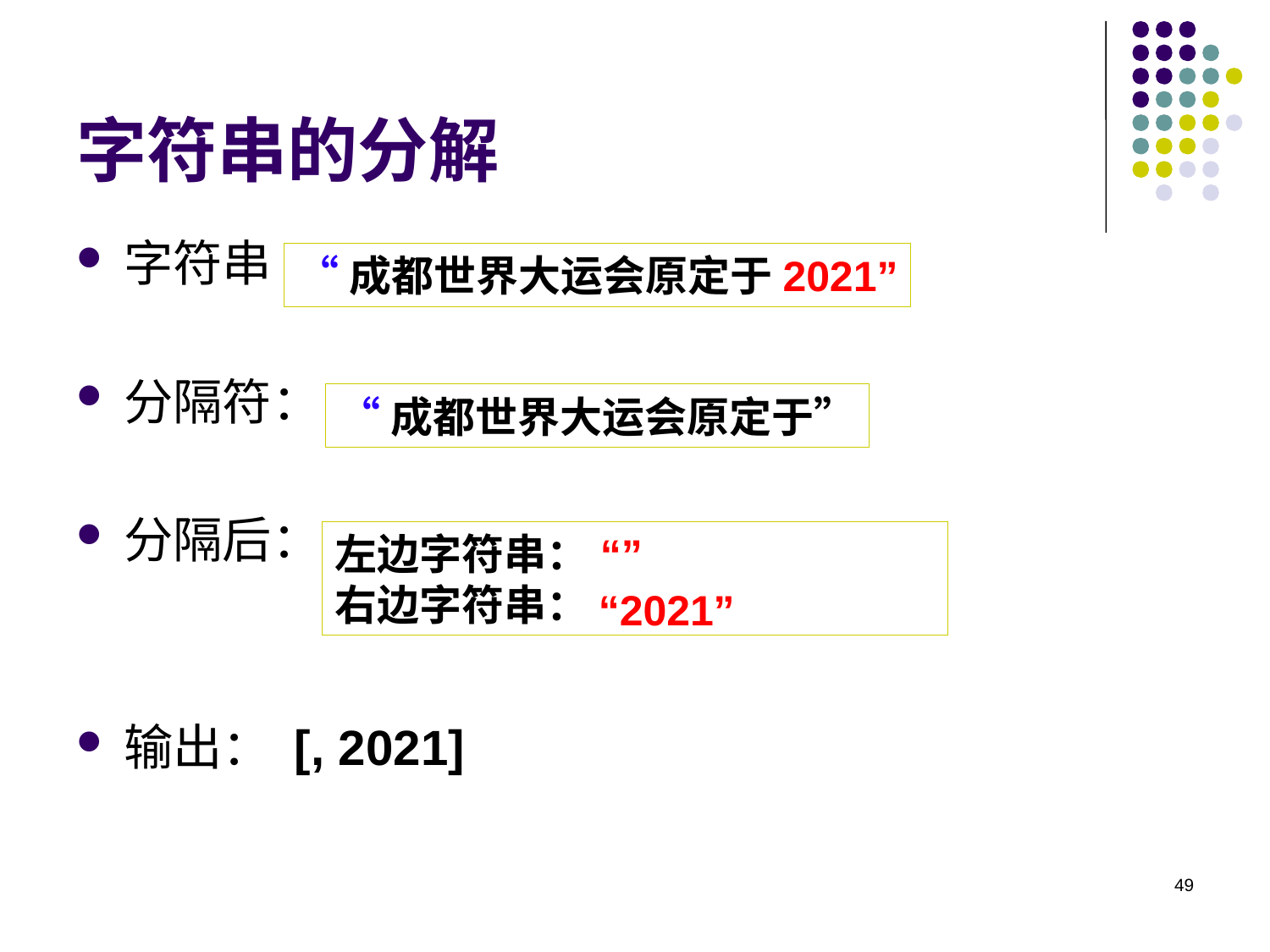

# 字符串的分解
字符串

分隔符：

分隔后：

输出： [, 2021]

“成都世界大运会原定于2021”
“成都世界大运会原定于”
“”
左边字符串：
右边字符串：
“2021”
49